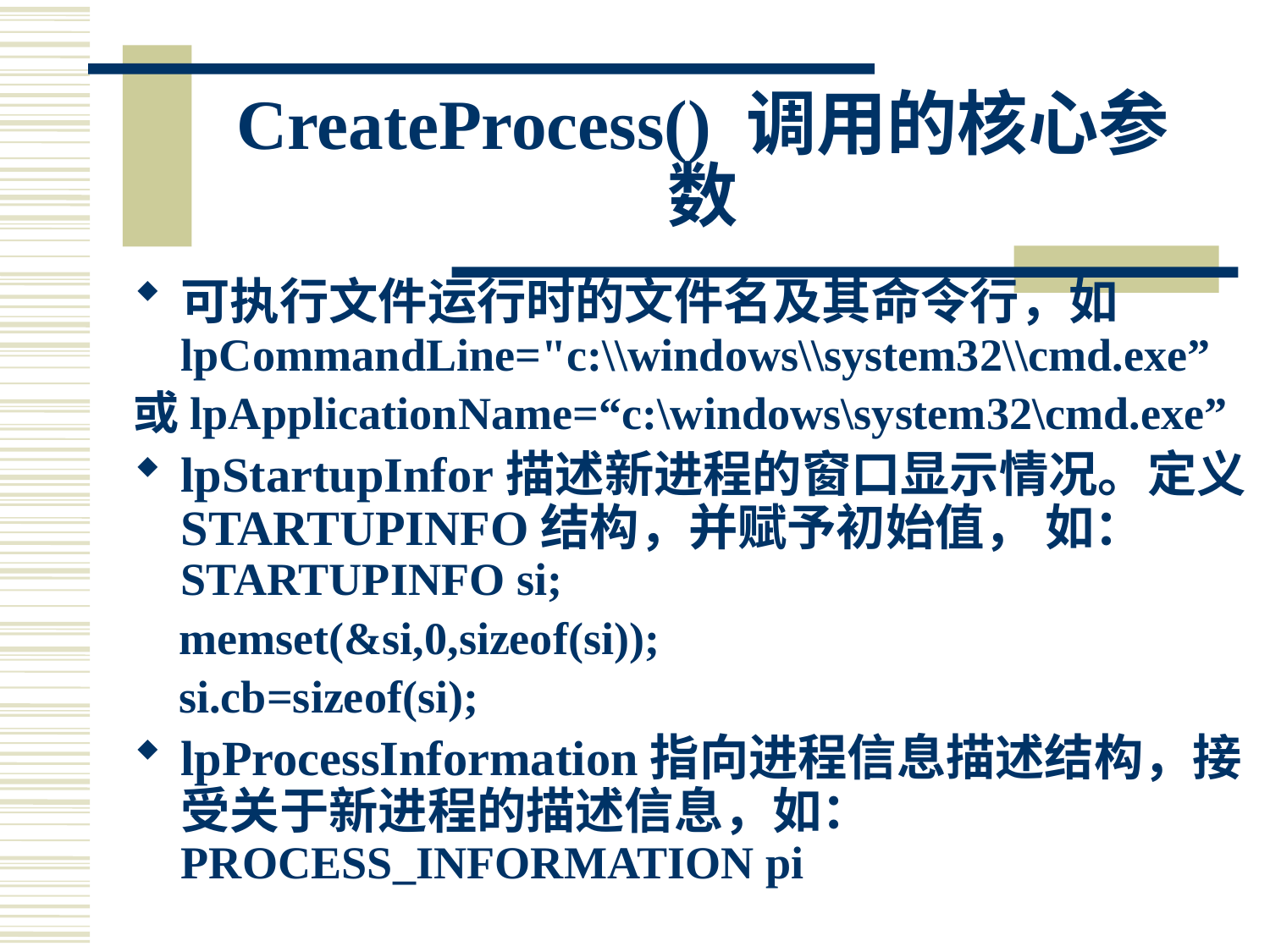

# CreateProcess() 调用的核心参数
可执行文件运行时的文件名及其命令行，如    lpCommandLine="c:\\windows\\system32\\cmd.exe”
或lpApplicationName=“c:\windows\system32\cmd.exe”
lpStartupInfor描述新进程的窗口显示情况。定义STARTUPINFO结构，并赋予初始值， 如：STARTUPINFO si;
    memset(&si,0,sizeof(si));
    si.cb=sizeof(si);
lpProcessInformation指向进程信息描述结构，接受关于新进程的描述信息，如：PROCESS_INFORMATION pi